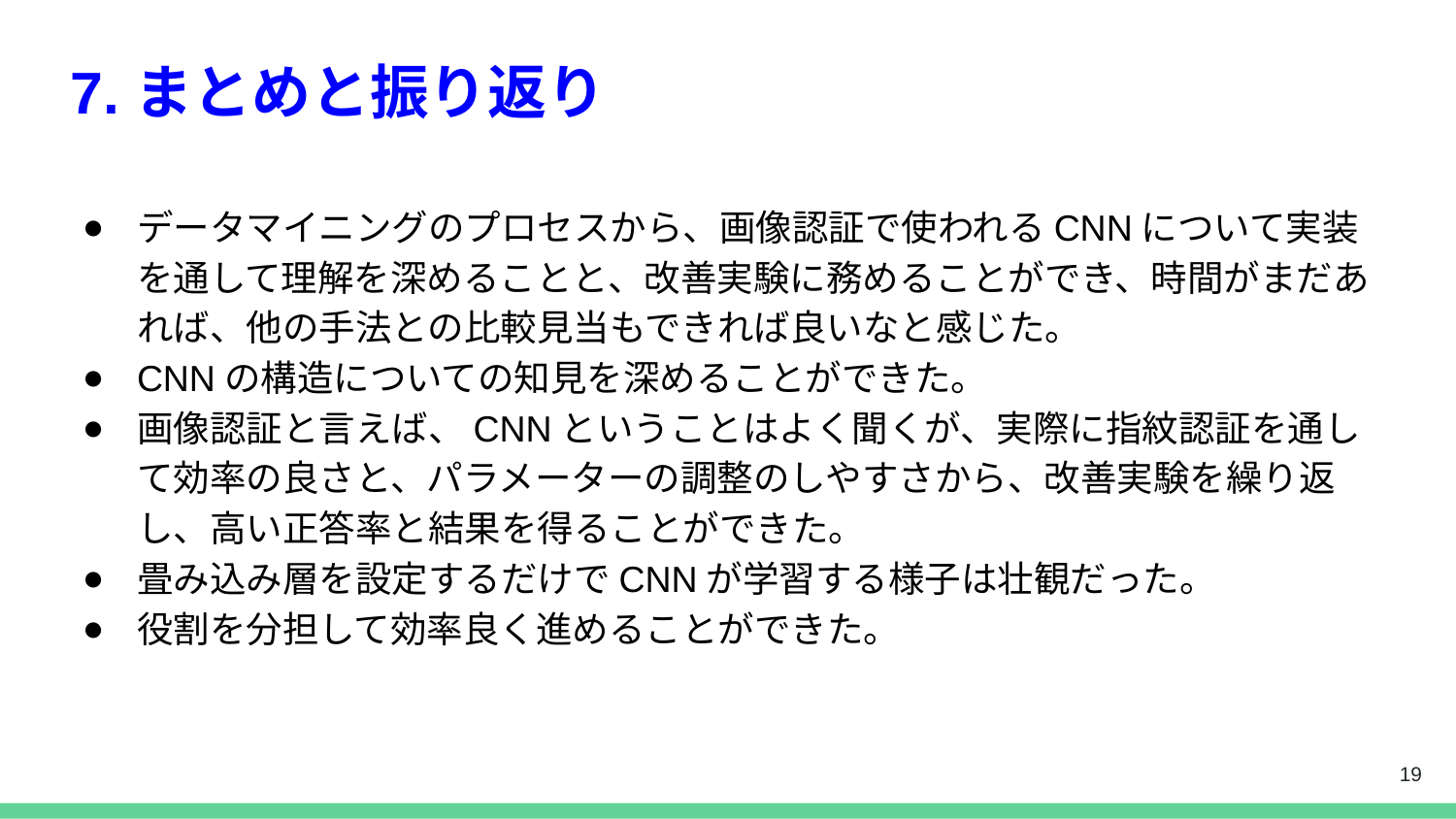

# 7.まとめと振り返り
データマイニングのプロセスから、画像認証で使われるCNNについて実装を通して理解を深めることと、改善実験に務めることができ、時間がまだあれば、他の手法との比較見当もできれば良いなと感じた。
CNNの構造についての知見を深めることができた。
画像認証と言えば、CNNということはよく聞くが、実際に指紋認証を通して効率の良さと、パラメーターの調整のしやすさから、改善実験を繰り返し、高い正答率と結果を得ることができた。
畳み込み層を設定するだけでCNNが学習する様子は壮観だった。
役割を分担して効率良く進めることができた。
19